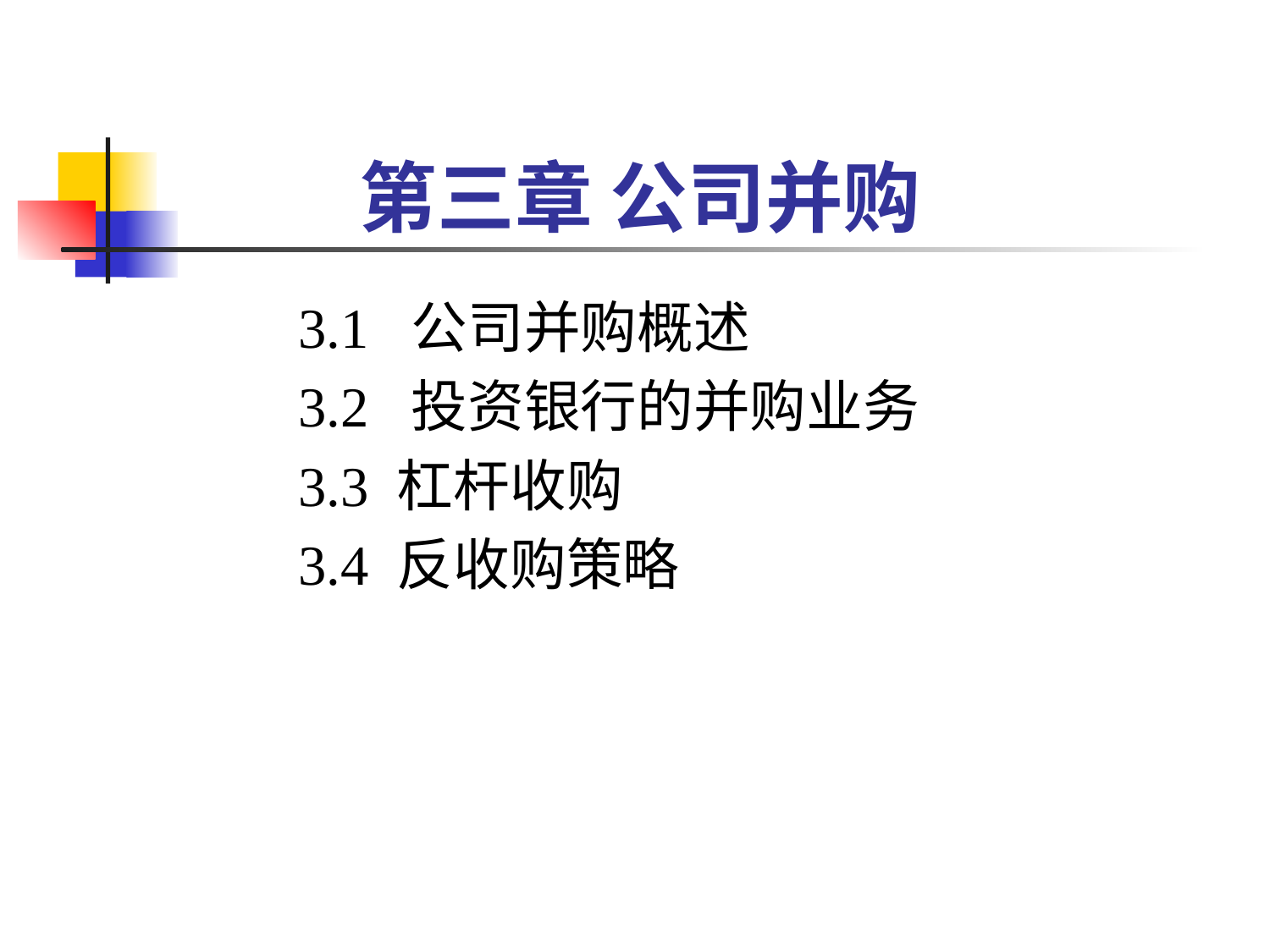

第三章 公司并购
3.1  公司并购概述
3.2  投资银行的并购业务
3.3 杠杆收购
3.4 反收购策略